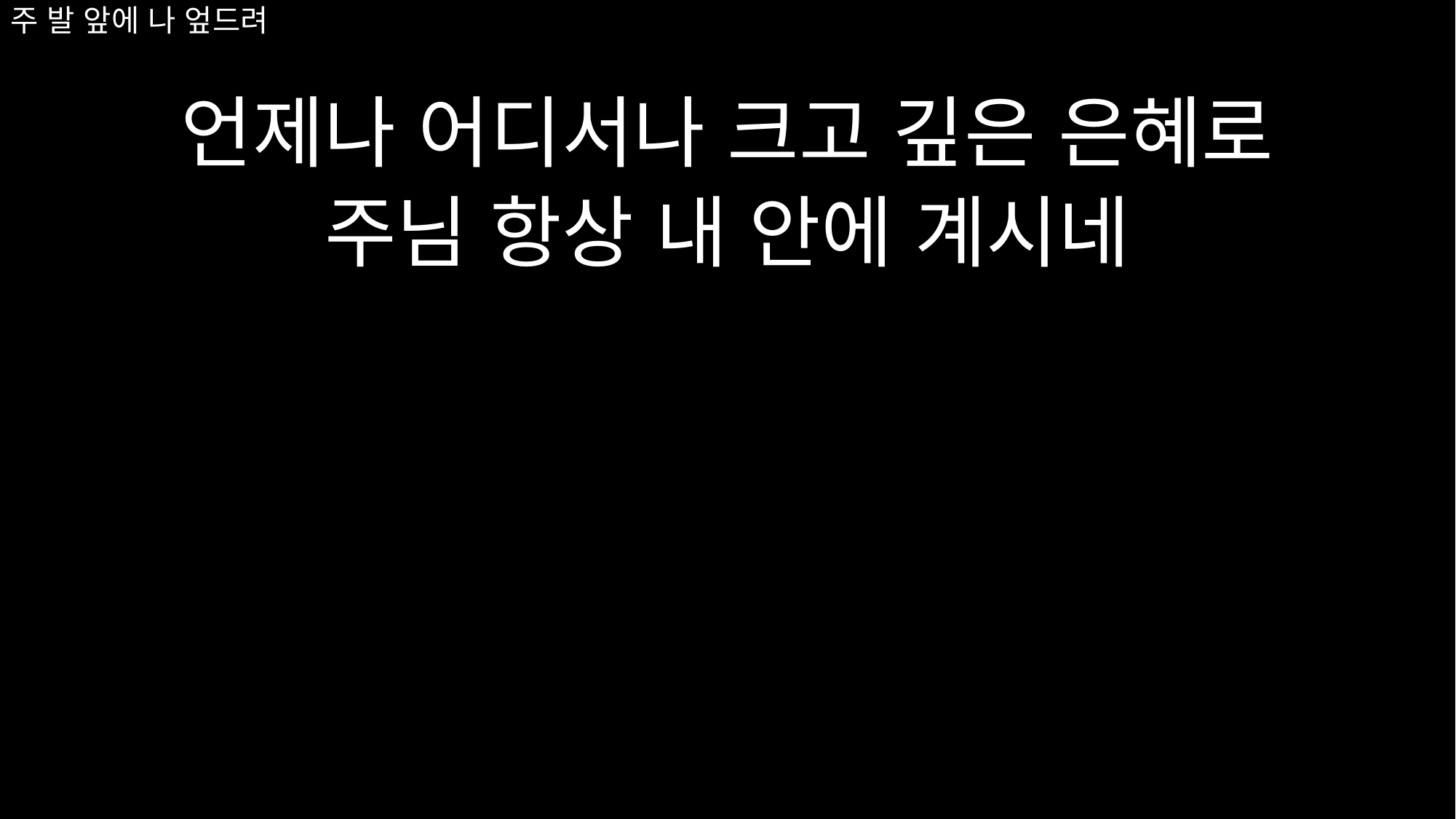

# 주 발 앞에 나 엎드려
언제나 어디서나 크고 깊은 은혜로
주님 항상 내 안에 계시네